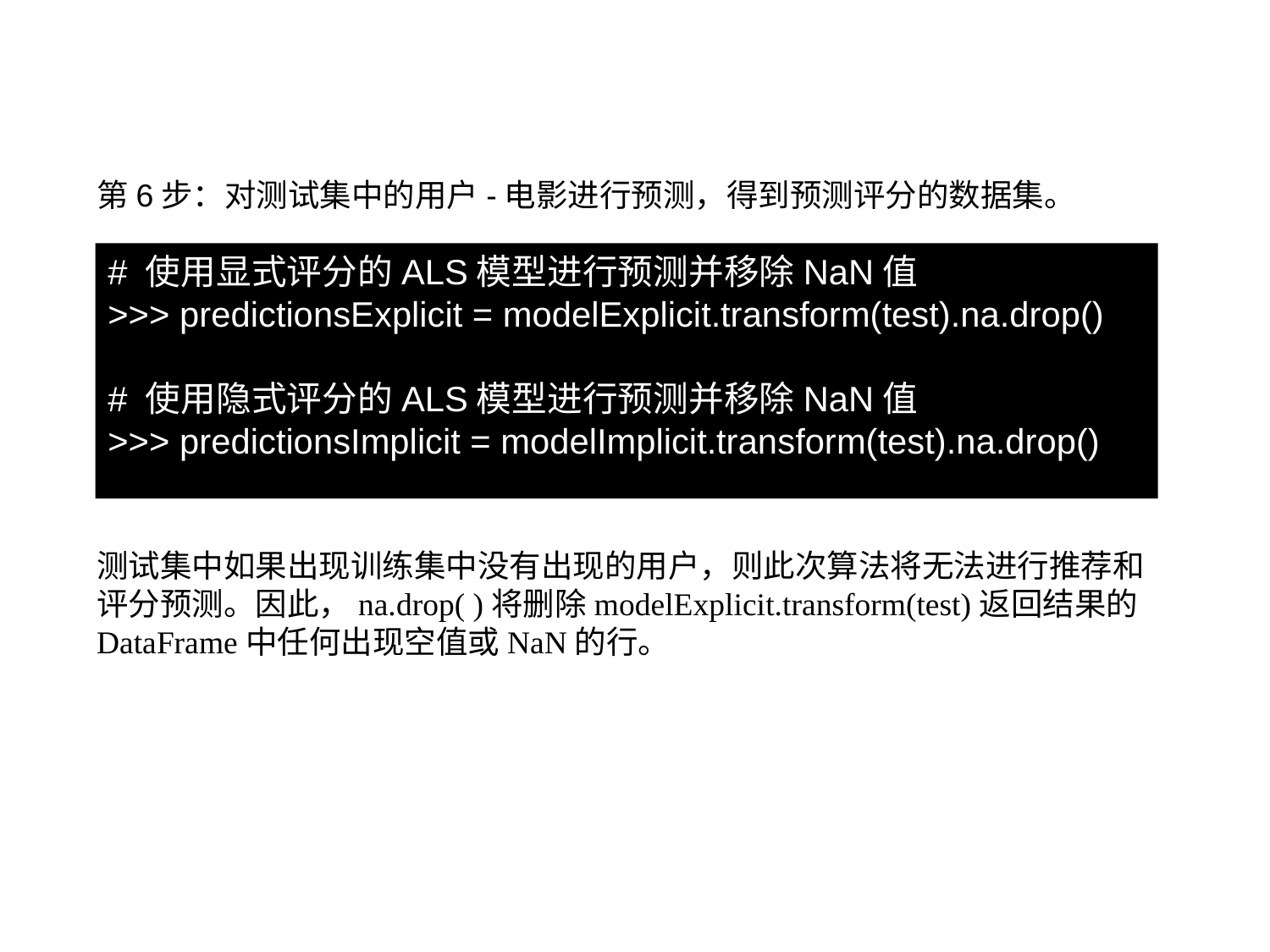

9.10.2 ALS算法
第6步：对测试集中的用户-电影进行预测，得到预测评分的数据集。
# 使用显式评分的ALS模型进行预测并移除NaN值
>>> predictionsExplicit = modelExplicit.transform(test).na.drop()

# 使用隐式评分的ALS模型进行预测并移除NaN值
>>> predictionsImplicit = modelImplicit.transform(test).na.drop()
测试集中如果出现训练集中没有出现的用户，则此次算法将无法进行推荐和评分预测。因此，na.drop( )将删除modelExplicit.transform(test)返回结果的DataFrame中任何出现空值或NaN的行。